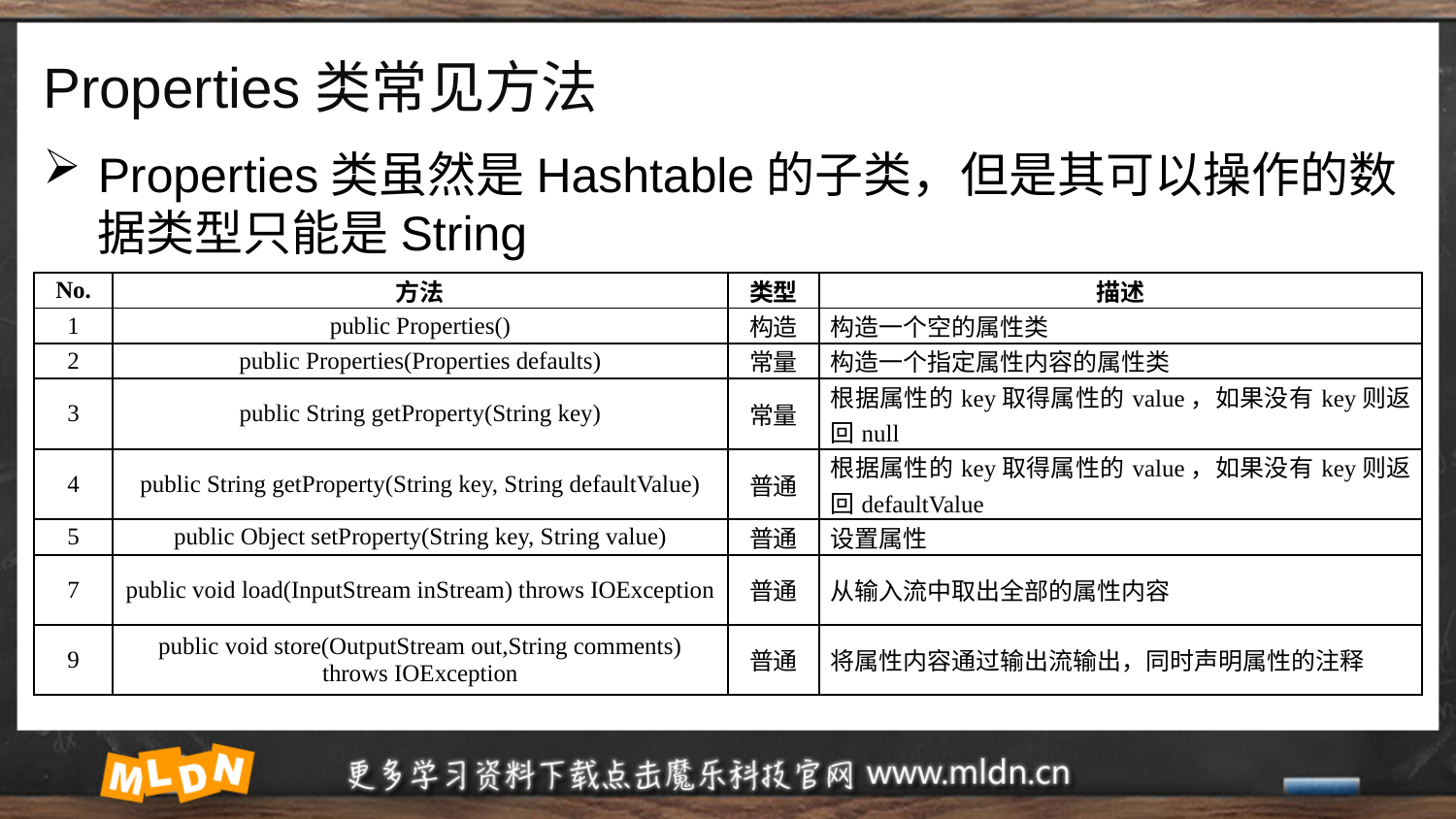

# Properties类常见方法
Properties类虽然是Hashtable的子类，但是其可以操作的数据类型只能是String
| No. | 方法 | 类型 | 描述 |
| --- | --- | --- | --- |
| 1 | public Properties() | 构造 | 构造一个空的属性类 |
| 2 | public Properties(Properties defaults) | 常量 | 构造一个指定属性内容的属性类 |
| 3 | public String getProperty(String key) | 常量 | 根据属性的key取得属性的value，如果没有key则返回null |
| 4 | public String getProperty(String key, String defaultValue) | 普通 | 根据属性的key取得属性的value，如果没有key则返回defaultValue |
| 5 | public Object setProperty(String key, String value) | 普通 | 设置属性 |
| 7 | public void load(InputStream inStream) throws IOException | 普通 | 从输入流中取出全部的属性内容 |
| 9 | public void store(OutputStream out,String comments) throws IOException | 普通 | 将属性内容通过输出流输出，同时声明属性的注释 |